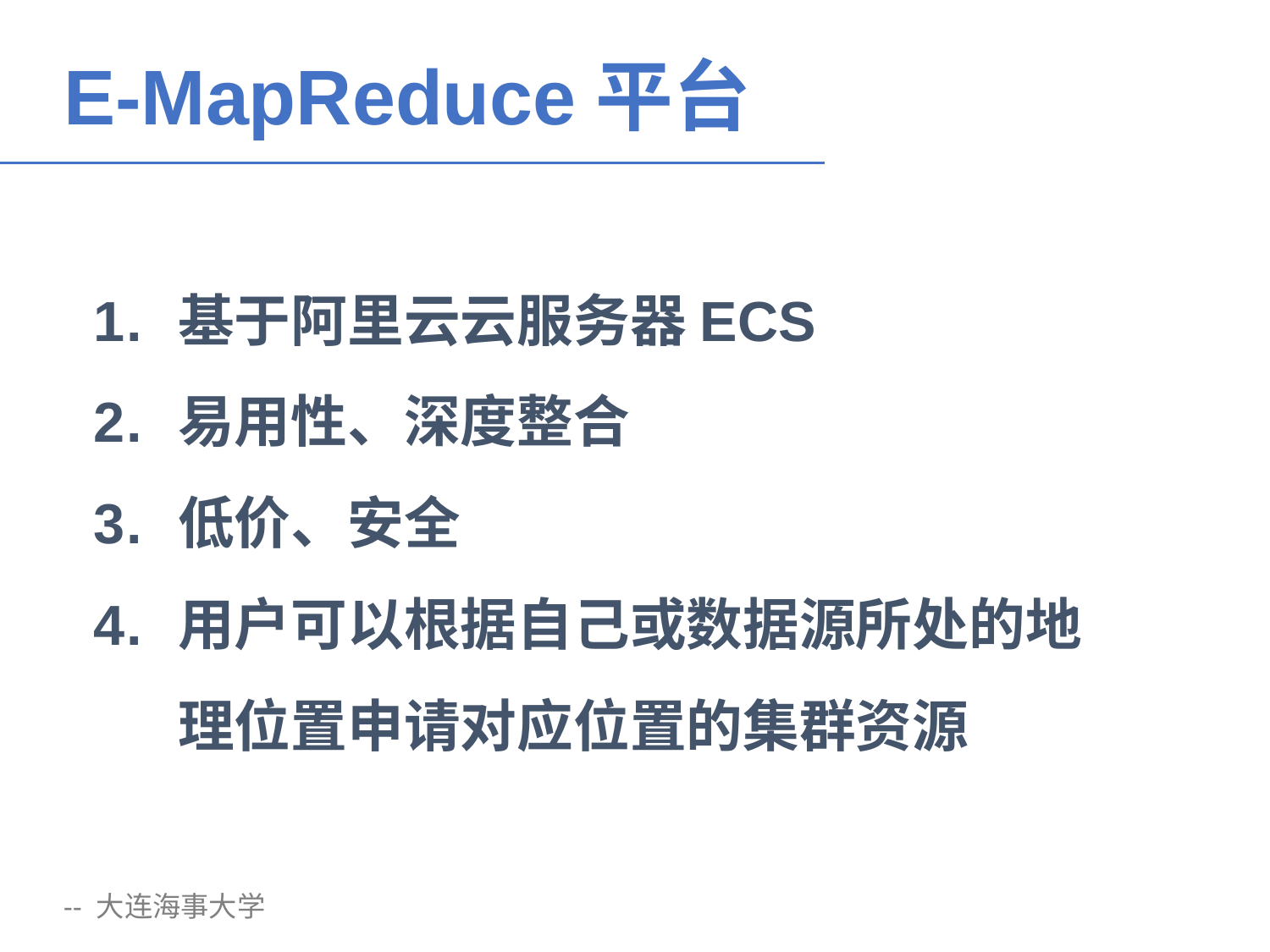

E-MapReduce平台
基于阿里云云服务器ECS
易用性、深度整合
低价、安全
用户可以根据自己或数据源所处的地理位置申请对应位置的集群资源
-- 大连海事大学